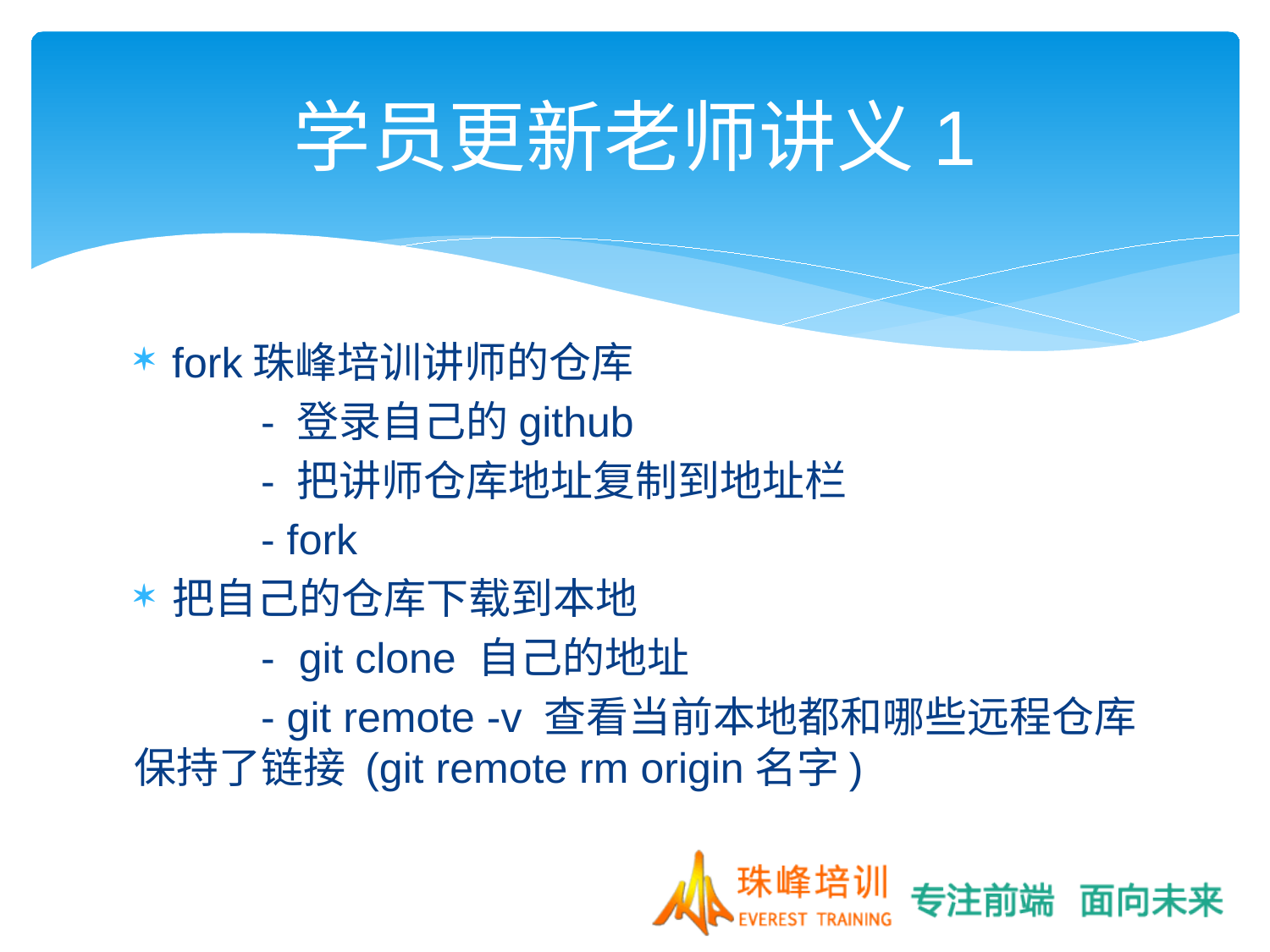

# 学员更新老师讲义1
fork珠峰培训讲师的仓库
	- 登录自己的github
	- 把讲师仓库地址复制到地址栏
	- fork
把自己的仓库下载到本地
	-  git clone 自己的地址
	- git remote -v 查看当前本地都和哪些远程仓库保持了链接 (git remote rm origin名字)